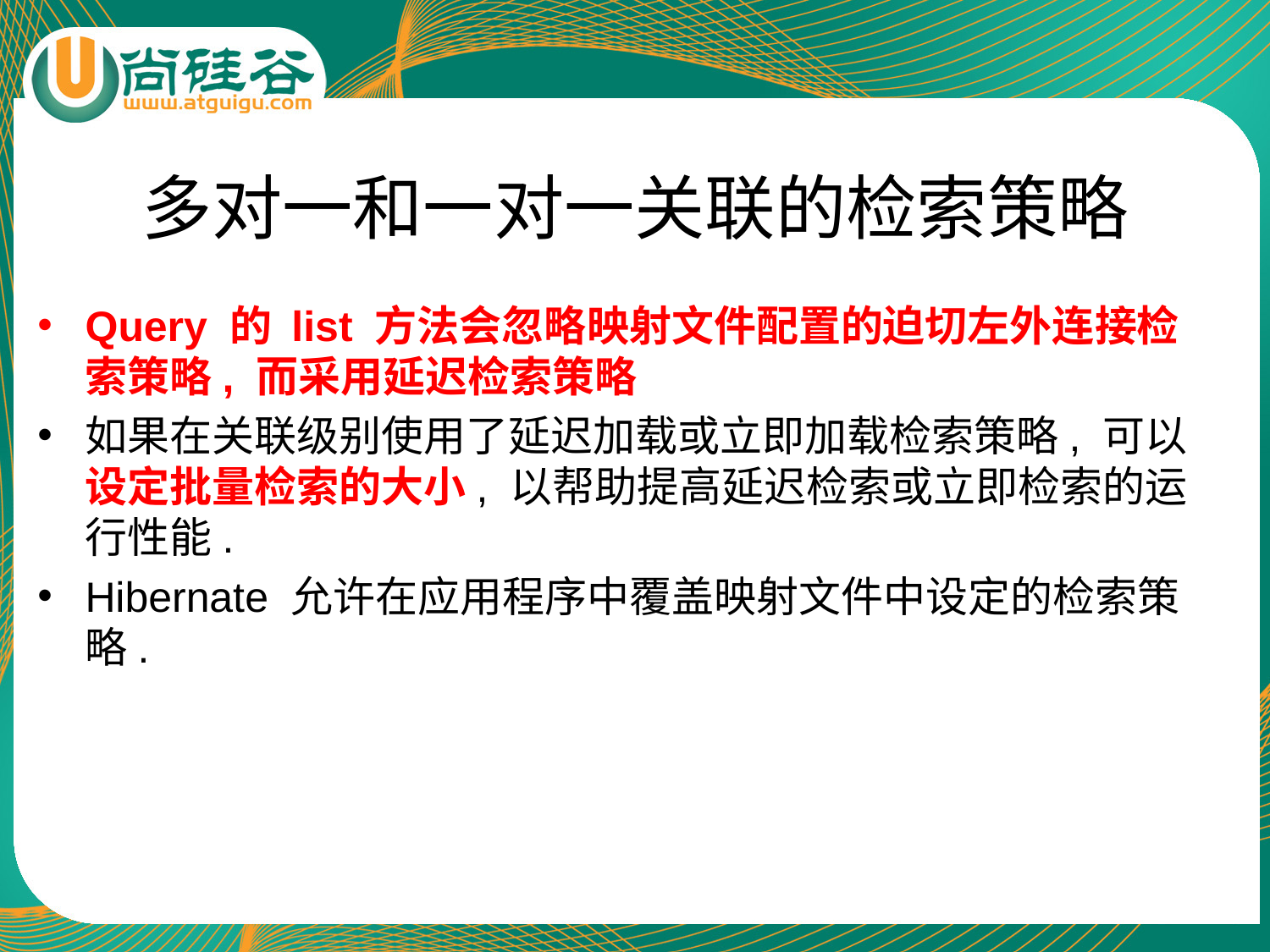

# 多对一和一对一关联的检索策略
Query 的 list 方法会忽略映射文件配置的迫切左外连接检索策略, 而采用延迟检索策略
如果在关联级别使用了延迟加载或立即加载检索策略, 可以设定批量检索的大小, 以帮助提高延迟检索或立即检索的运行性能.
Hibernate 允许在应用程序中覆盖映射文件中设定的检索策略.